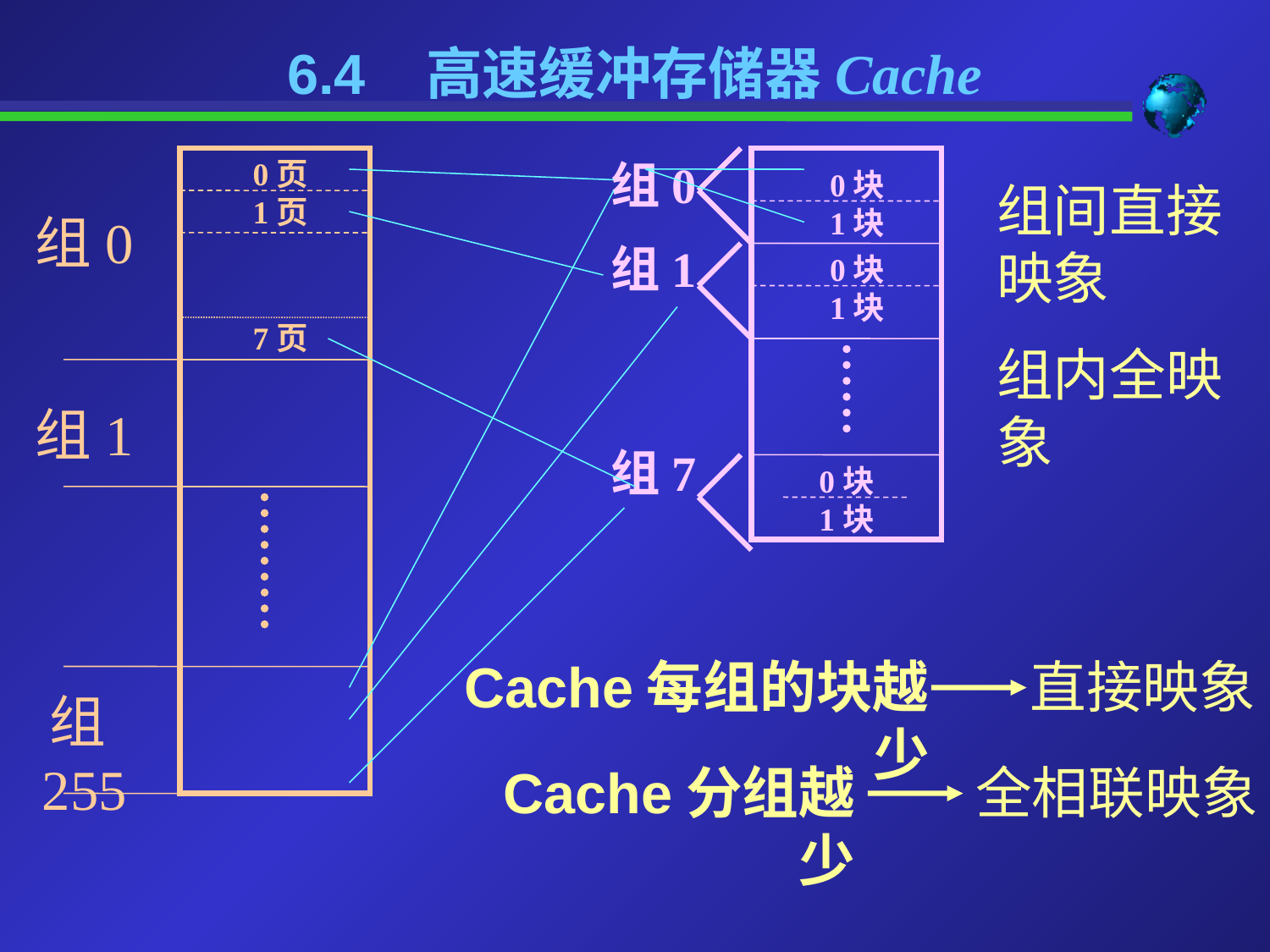

6.4   高速缓冲存储器Cache

0页
1页

7页
组0
组1

组7

0块
1块

组间直接映象
组内全映象

组0

组1

组255

0块
1块

0块
1块

Cache每组的块越少
直接映象

Cache分组越少
全相联映象

66